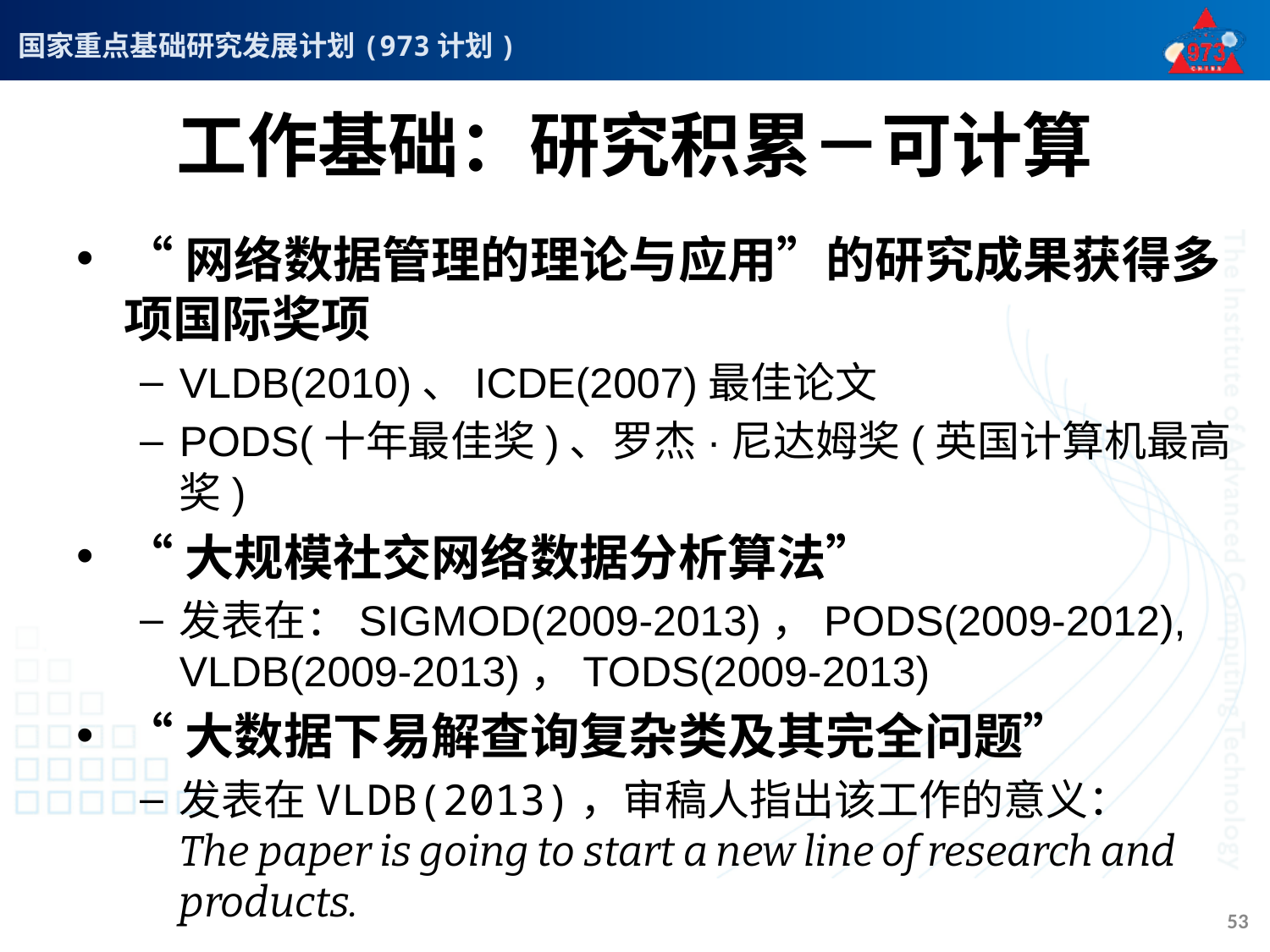

# 工作基础：研究积累－可计算
“网络数据管理的理论与应用”的研究成果获得多项国际奖项
VLDB(2010)、ICDE(2007)最佳论文
PODS(十年最佳奖)、罗杰·尼达姆奖(英国计算机最高奖)
“大规模社交网络数据分析算法”
发表在：SIGMOD(2009-2013)，PODS(2009-2012), VLDB(2009-2013)，TODS(2009-2013)
“大数据下易解查询复杂类及其完全问题”
发表在VLDB(2013)，审稿人指出该工作的意义：
The paper is going to start a new line of research and products.

53